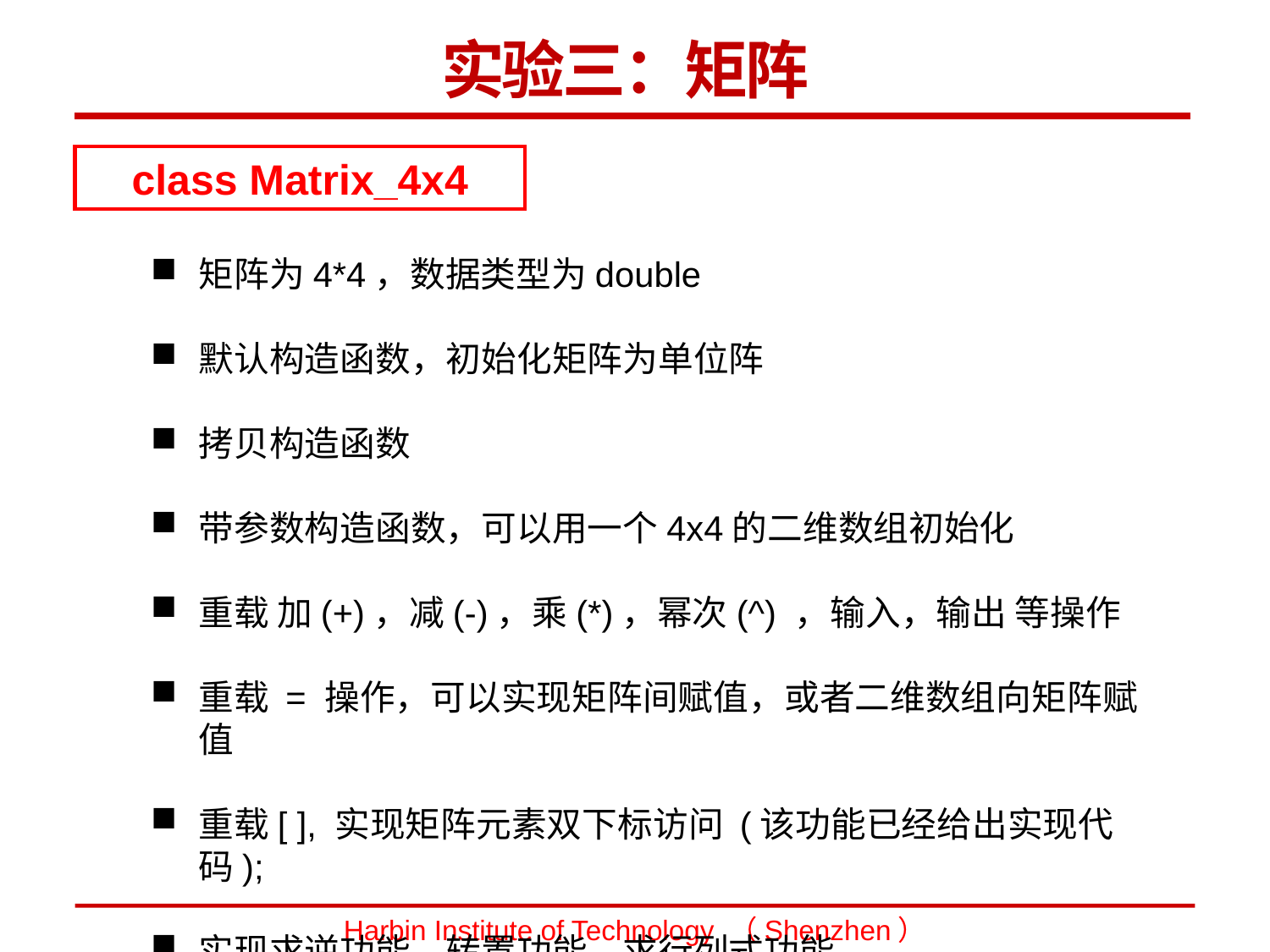

实验三：矩阵
class Matrix_4x4
矩阵为4*4，数据类型为double
默认构造函数，初始化矩阵为单位阵
拷贝构造函数
带参数构造函数，可以用一个4x4的二维数组初始化
重载 加(+)，减(-)，乘(*)，幂次(^) ，输入，输出 等操作
重载 = 操作，可以实现矩阵间赋值，或者二维数组向矩阵赋值
重载[ ], 实现矩阵元素双下标访问 (该功能已经给出实现代码);
实现求逆功能，转置功能，求行列式功能
Harbin Institute of Technology （Shenzhen）